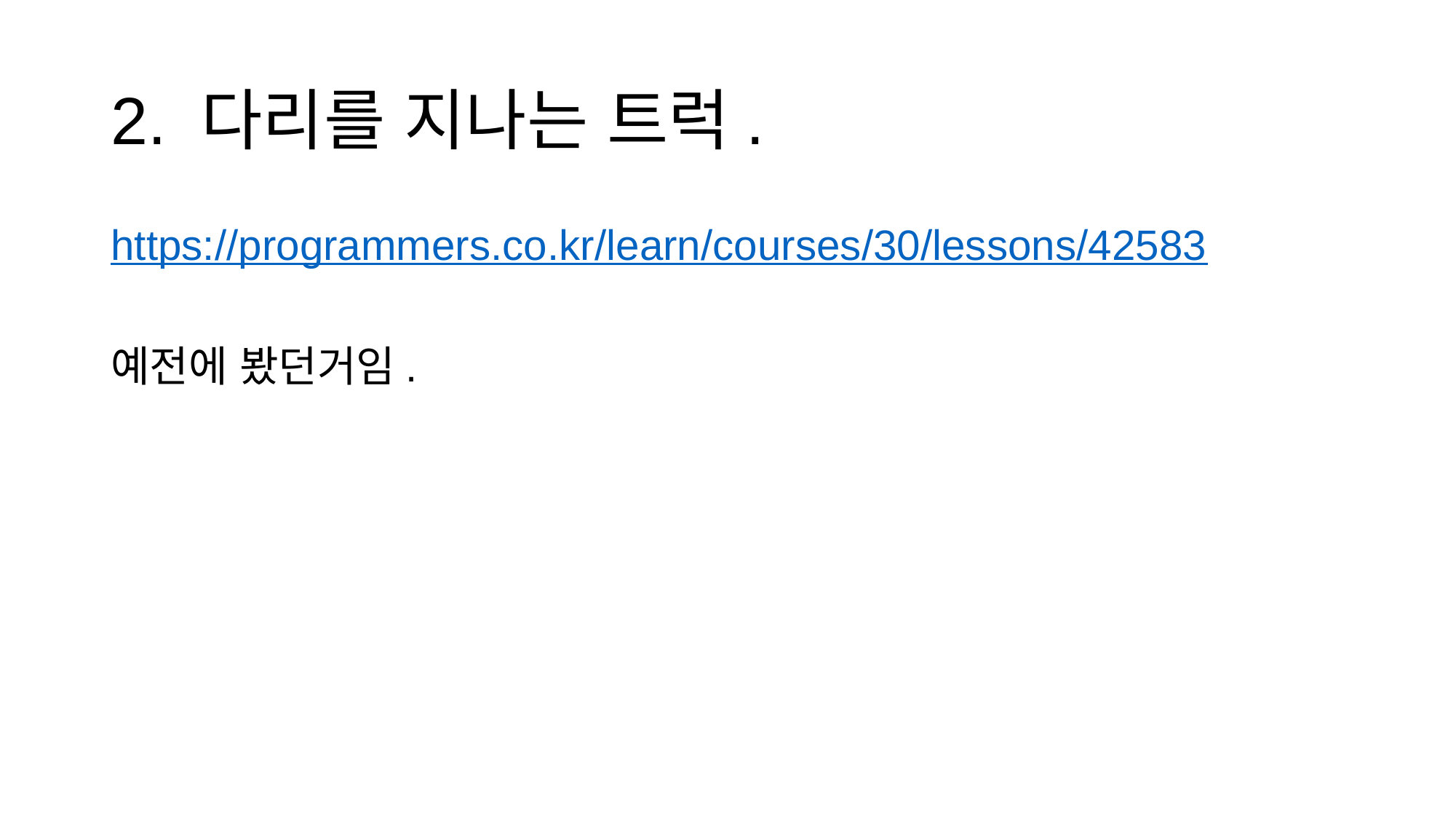

# 2. 다리를 지나는 트럭.
https://programmers.co.kr/learn/courses/30/lessons/42583

예전에 봤던거임.